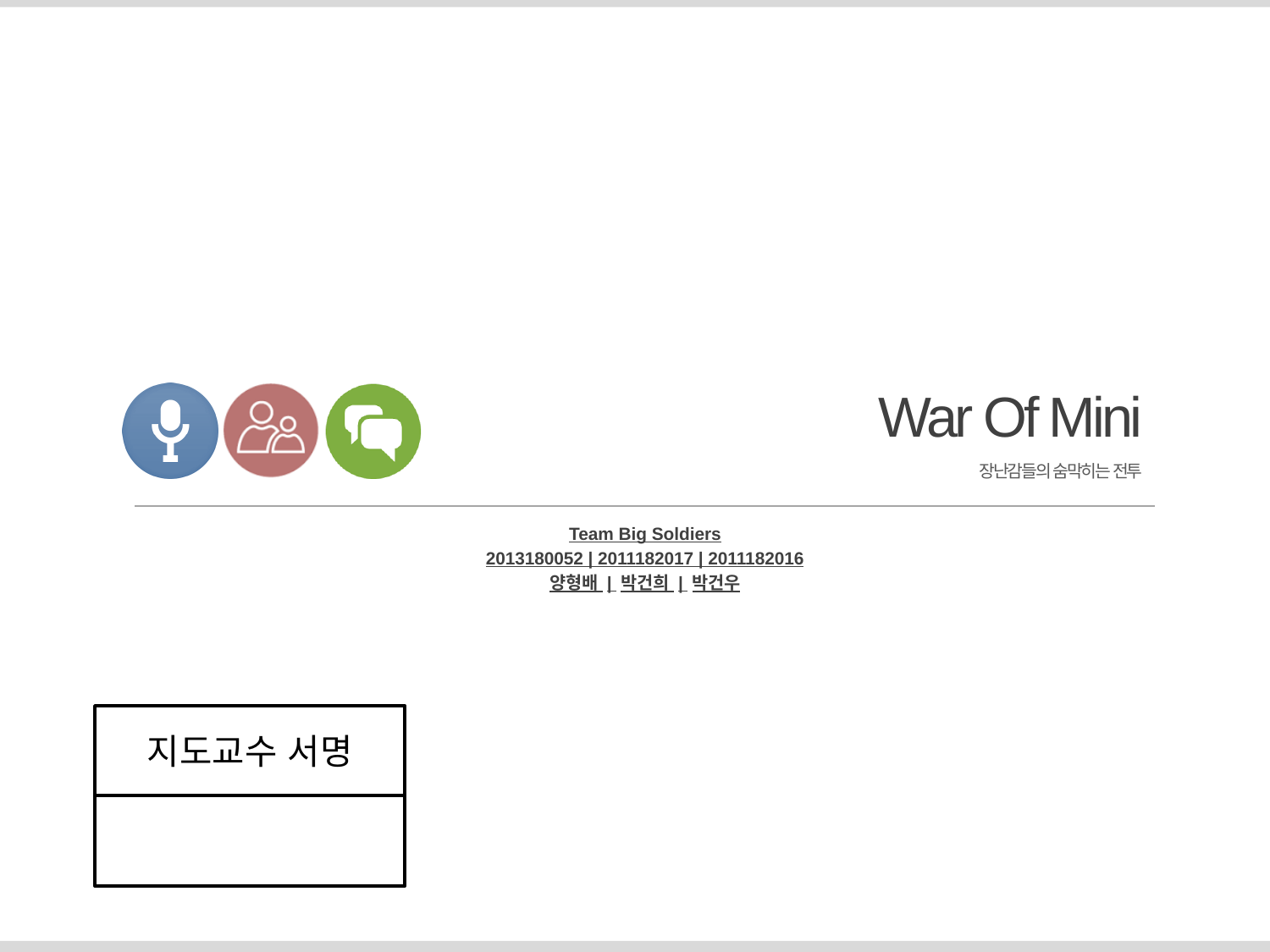

# War Of Mini
장난감들의 숨막히는 전투
Team Big Soldiers
2013180052 | 2011182017 | 2011182016
양형배 | 박건희 | 박건우
지도교수 서명